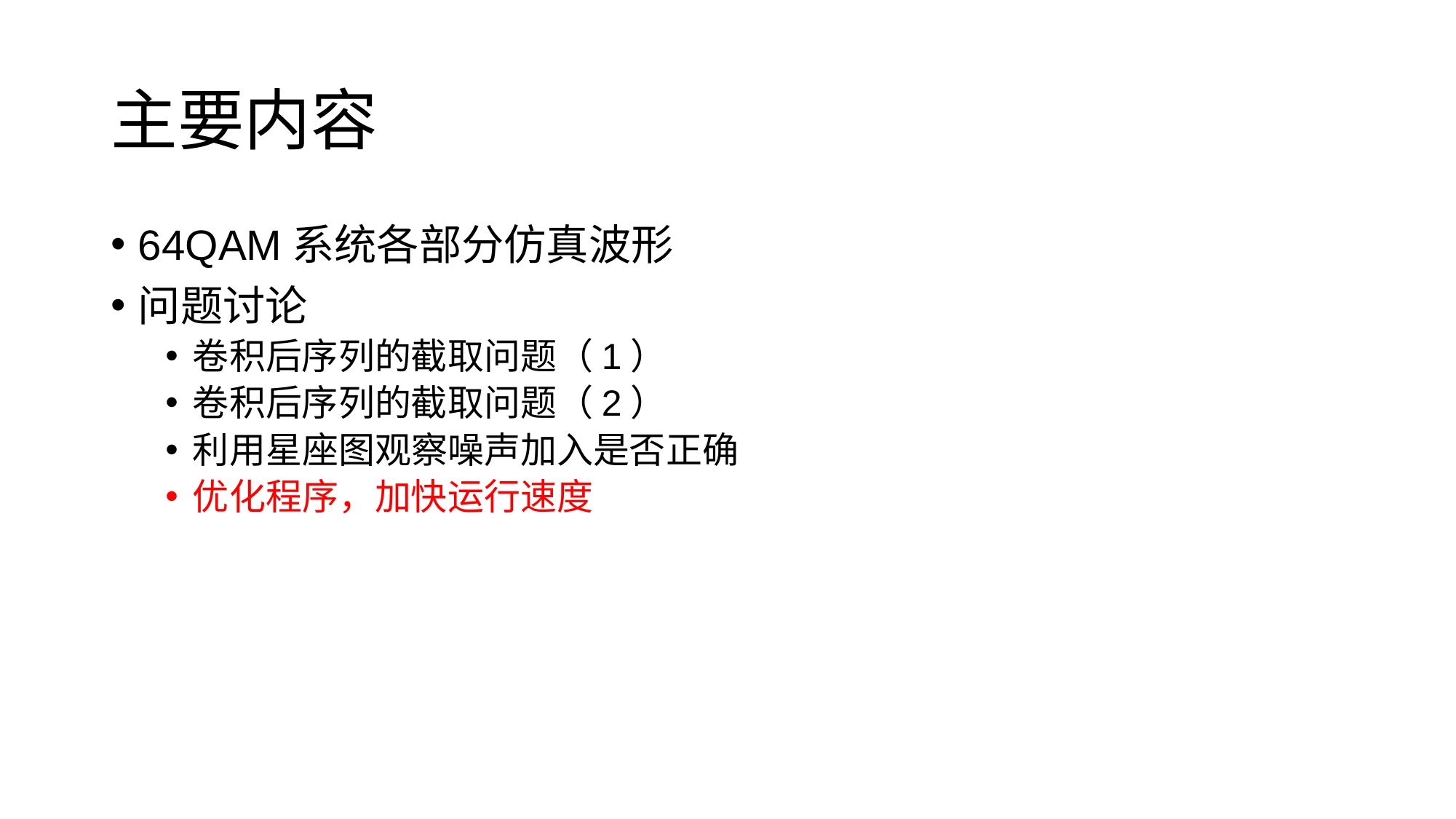

# 主要内容
64QAM系统各部分仿真波形
问题讨论
卷积后序列的截取问题（1）
卷积后序列的截取问题（2）
利用星座图观察噪声加入是否正确
优化程序，加快运行速度